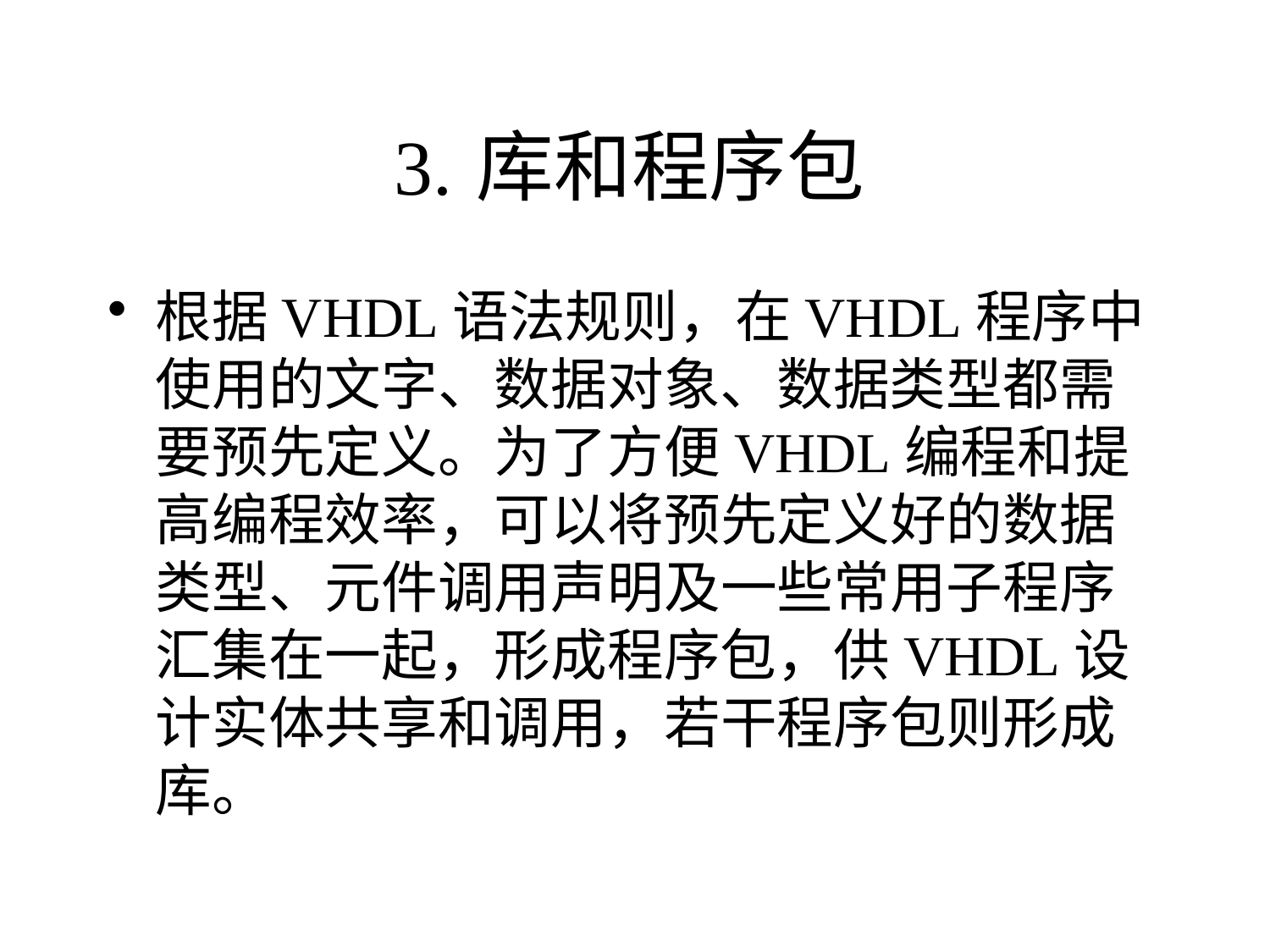

# 3. 库和程序包
根据VHDL语法规则，在VHDL程序中使用的文字、数据对象、数据类型都需要预先定义。为了方便VHDL编程和提高编程效率，可以将预先定义好的数据类型、元件调用声明及一些常用子程序汇集在一起，形成程序包，供VHDL设计实体共享和调用，若干程序包则形成库。